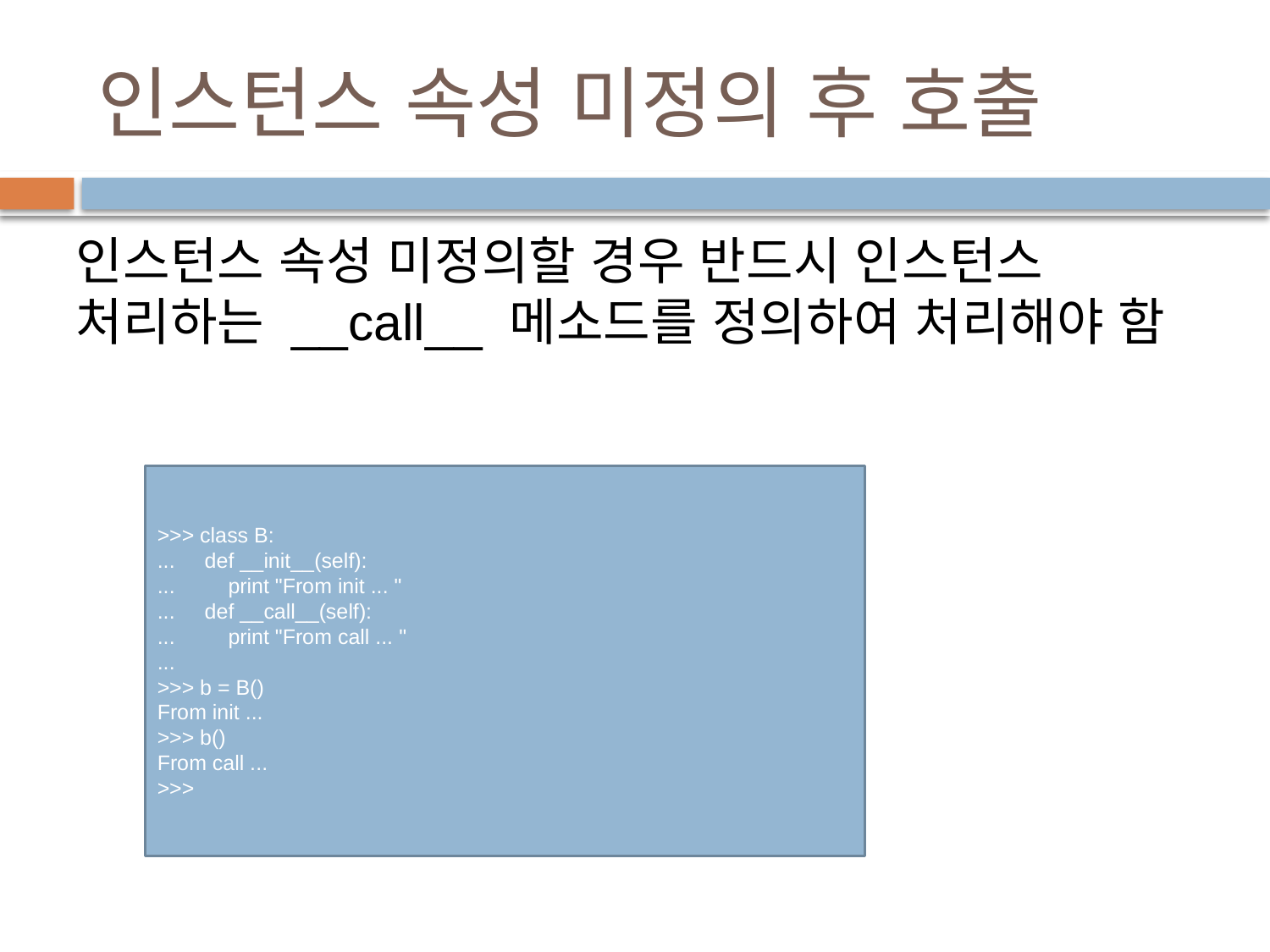

# 인스턴스 속성 미정의 후 호출
인스턴스 속성 미정의할 경우 반드시 인스턴스 처리하는 __call__ 메소드를 정의하여 처리해야 함
>>> class B:
...     def __init__(self):
...         print "From init ... "
...     def __call__(self):
...         print "From call ... "
...
>>> b = B()
From init ...
>>> b()
From call ...
>>>